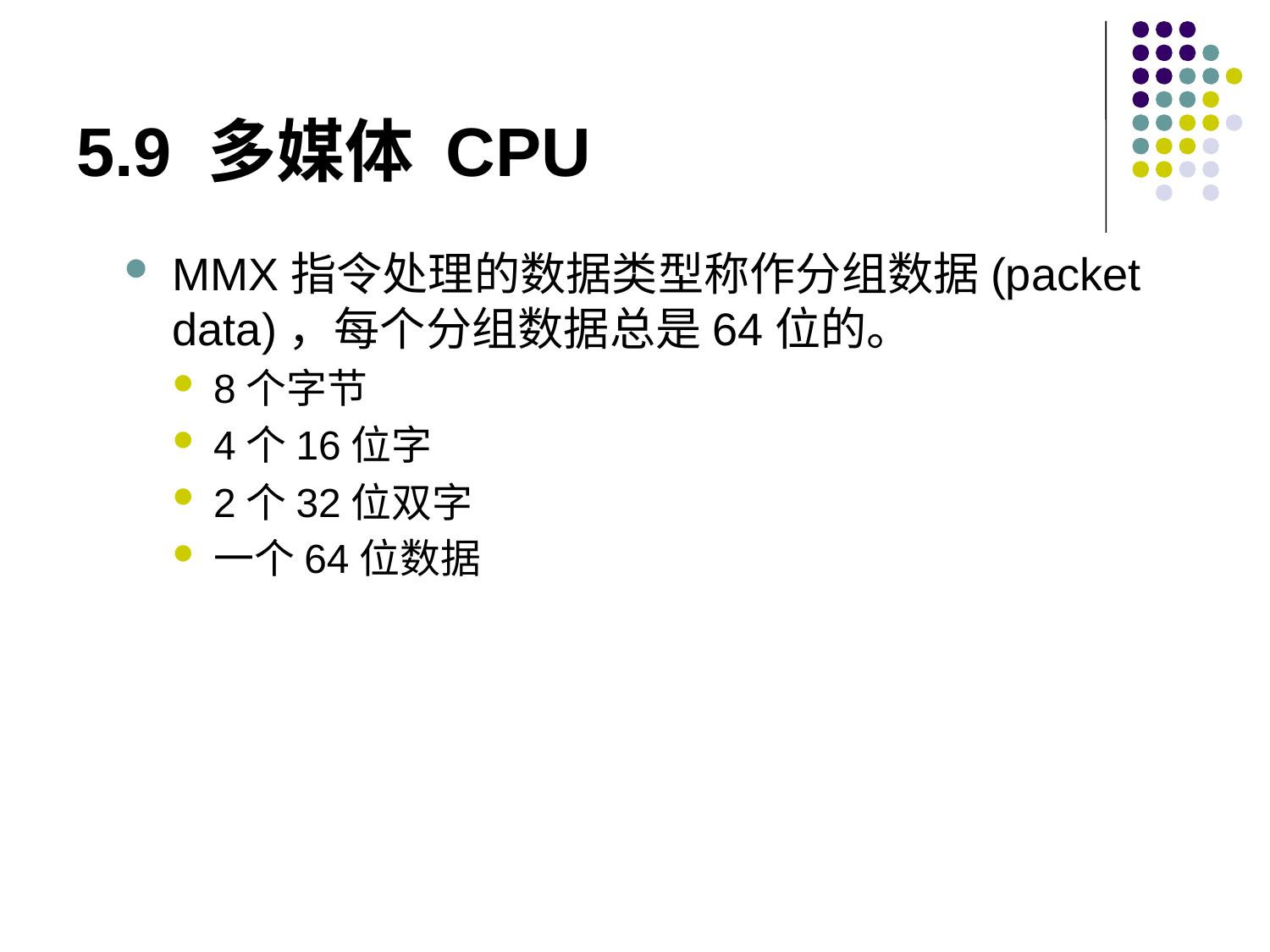

# 5.9 多媒体 CPU
MMX指令处理的数据类型称作分组数据(packet data)，每个分组数据总是64位的。
8个字节
4个16位字
2个32位双字
一个64位数据
44